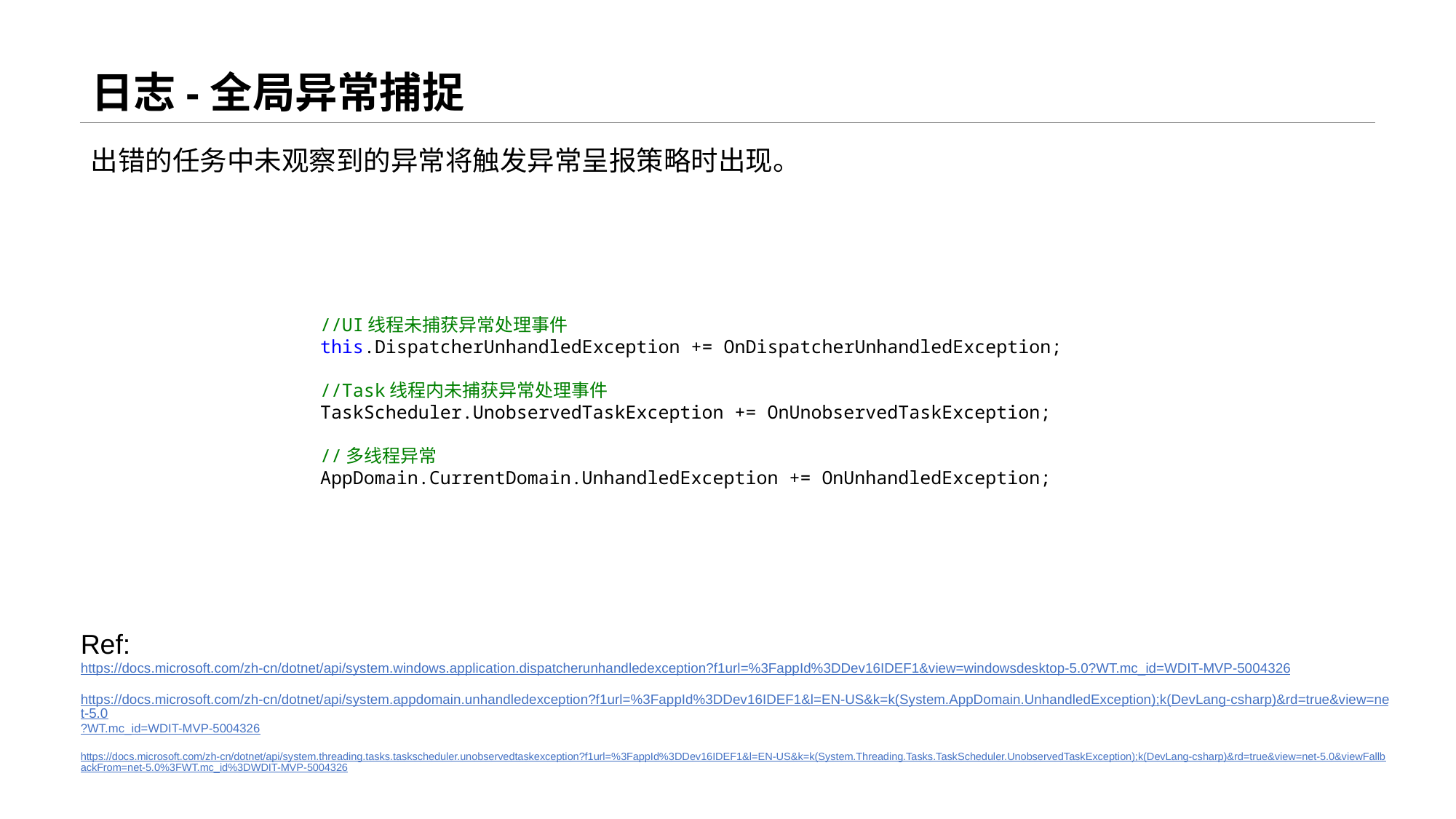

# 日志-全局异常捕捉
出错的任务中未观察到的异常将触发异常呈报策略时出现。
//UI线程未捕获异常处理事件
this.DispatcherUnhandledException += OnDispatcherUnhandledException;

//Task线程内未捕获异常处理事件
TaskScheduler.UnobservedTaskException += OnUnobservedTaskException;

//多线程异常
AppDomain.CurrentDomain.UnhandledException += OnUnhandledException;
Ref:
https://docs.microsoft.com/zh-cn/dotnet/api/system.windows.application.dispatcherunhandledexception?f1url=%3FappId%3DDev16IDEF1&view=windowsdesktop-5.0?WT.mc_id=WDIT-MVP-5004326

https://docs.microsoft.com/zh-cn/dotnet/api/system.appdomain.unhandledexception?f1url=%3FappId%3DDev16IDEF1&l=EN-US&k=k(System.AppDomain.UnhandledException);k(DevLang-csharp)&rd=true&view=net-5.0?WT.mc_id=WDIT-MVP-5004326

https://docs.microsoft.com/zh-cn/dotnet/api/system.threading.tasks.taskscheduler.unobservedtaskexception?f1url=%3FappId%3DDev16IDEF1&l=EN-US&k=k(System.Threading.Tasks.TaskScheduler.UnobservedTaskException);k(DevLang-csharp)&rd=true&view=net-5.0&viewFallbackFrom=net-5.0%3FWT.mc_id%3DWDIT-MVP-5004326